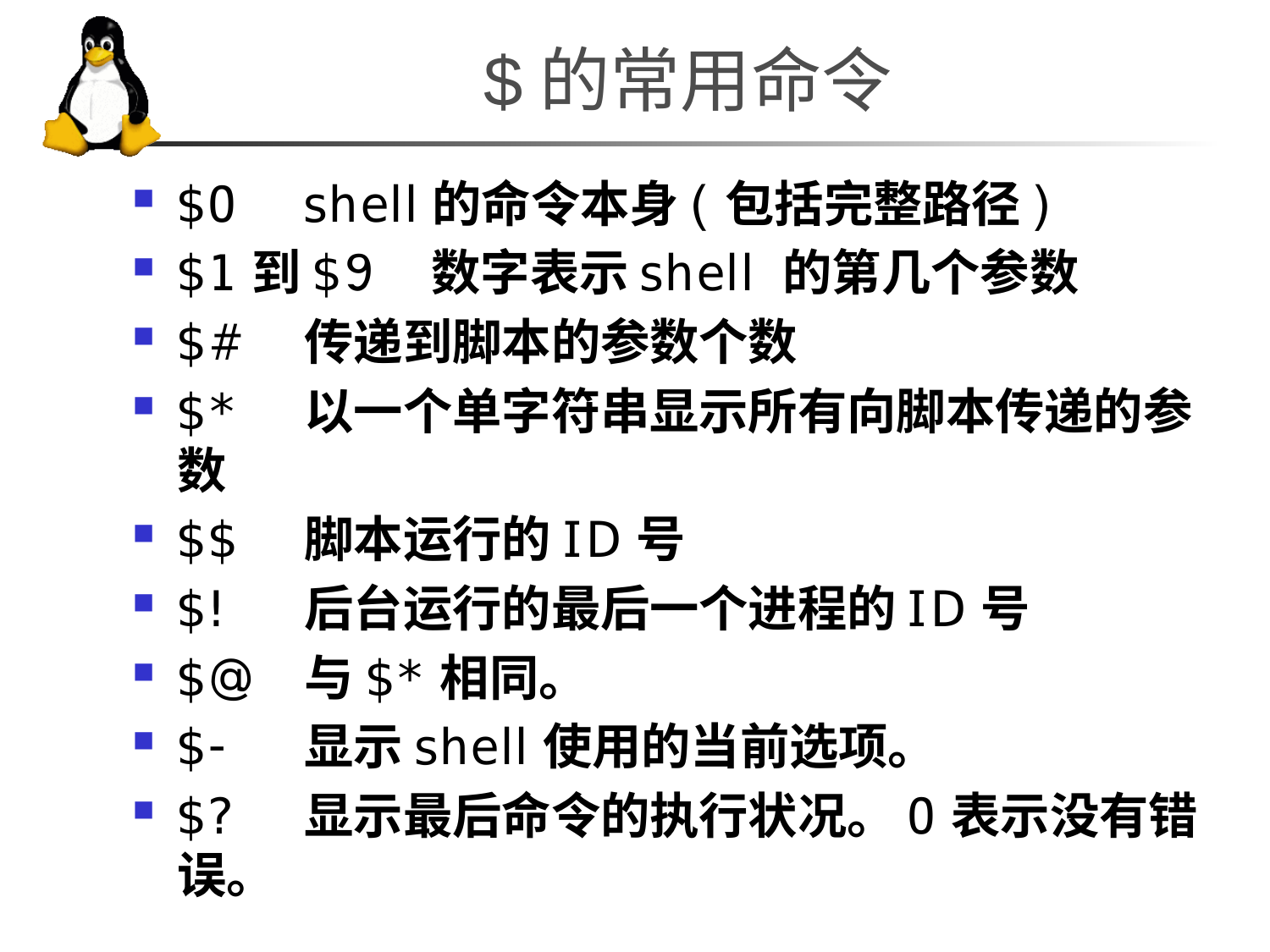

# $的常用命令
$0  	shell的命令本身(包括完整路径)
$1到$9 	数字表示shell 的第几个参数
$# 	传递到脚本的参数个数
$* 	以一个单字符串显示所有向脚本传递的参数
$$ 	脚本运行的ID号
$! 	后台运行的最后一个进程的ID号
$@ 	与$*相同。
$- 	显示shell使用的当前选项。
$? 	显示最后命令的执行状况。0表示没有错误。